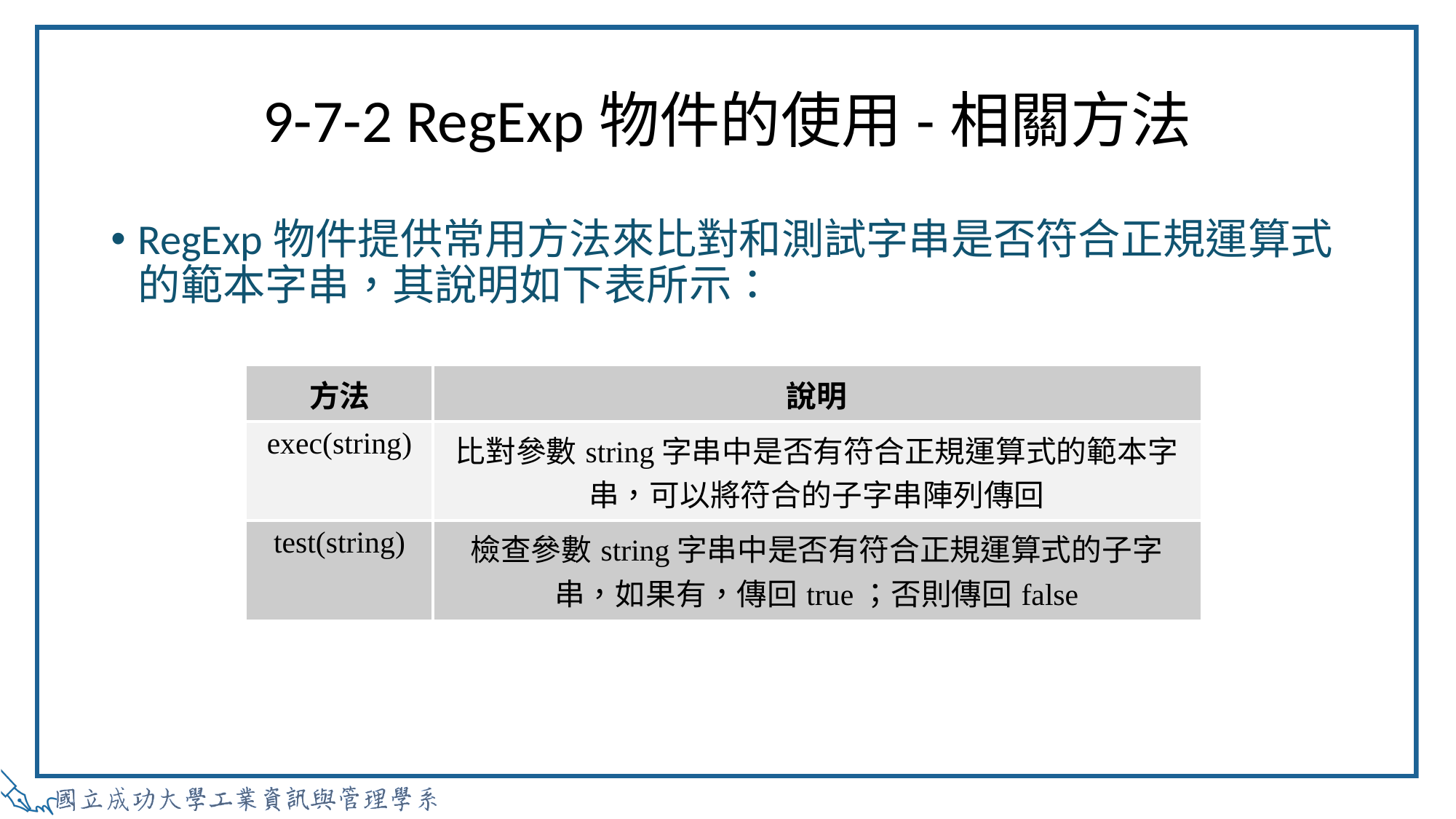

# 9-7-2 RegExp物件的使用-相關方法
RegExp物件提供常用方法來比對和測試字串是否符合正規運算式的範本字串，其說明如下表所示：

| 方法 | 說明 |
| --- | --- |
| exec(string) | 比對參數string字串中是否有符合正規運算式的範本字串，可以將符合的子字串陣列傳回 |
| test(string) | 檢查參數string字串中是否有符合正規運算式的子字串，如果有，傳回true；否則傳回false |